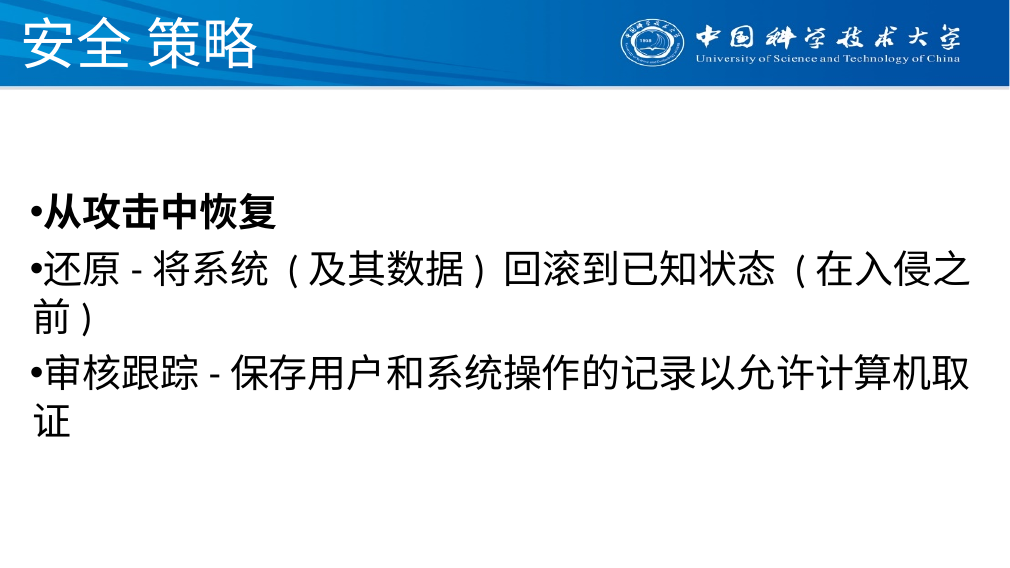

# 安全 策略
从攻击中恢复
还原-将系统 (及其数据) 回滚到已知状态 (在入侵之前)
审核跟踪-保存用户和系统操作的记录以允许计算机取证